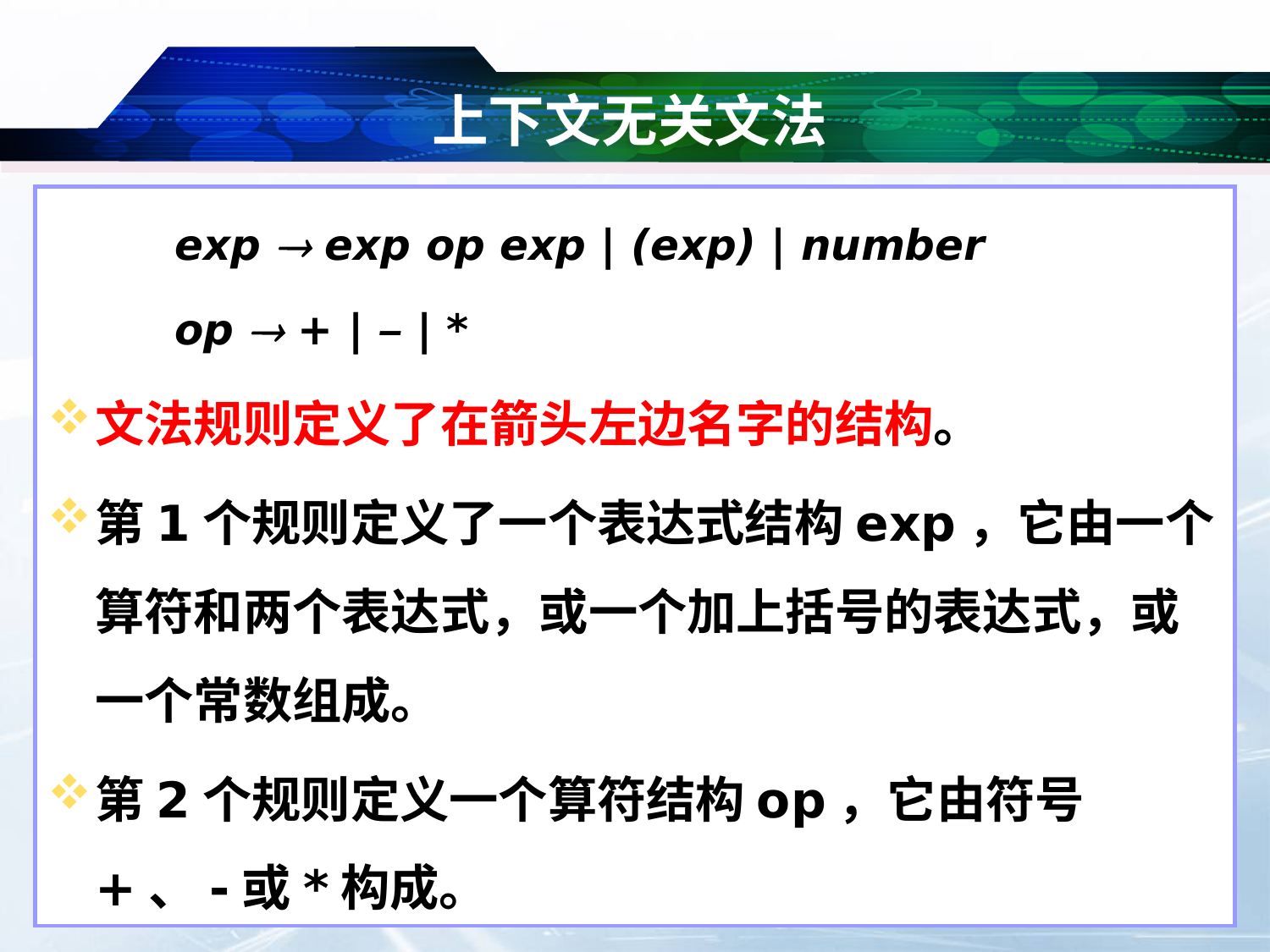

# 上下文无关文法
exp → exp op exp | (exp) | number
op → + | – | *
文法规则定义了在箭头左边名字的结构。
第1个规则定义了一个表达式结构exp，它由一个算符和两个表达式，或一个加上括号的表达式，或一个常数组成。
第2个规则定义一个算符结构op，它由符号+、-或*构成。